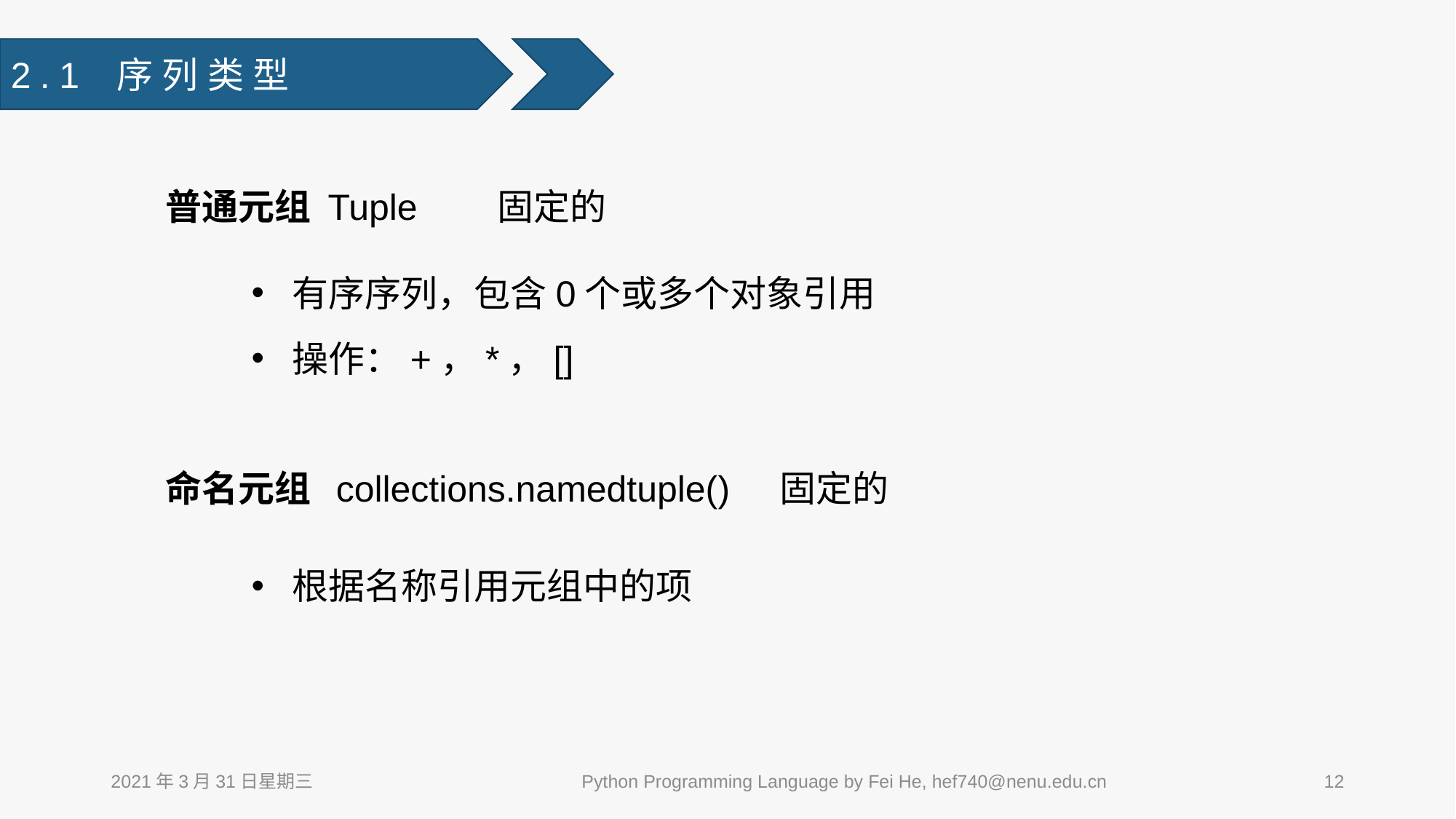

2.1 序列类型

普通元组 Tuple       固定的
有序序列，包含0个或多个对象引用
操作：+，*，[]

命名元组  collections.namedtuple()    固定的
根据名称引用元组中的项

2021年3月31日星期三
Python Programming Language by Fei He, hef740@nenu.edu.cn
12